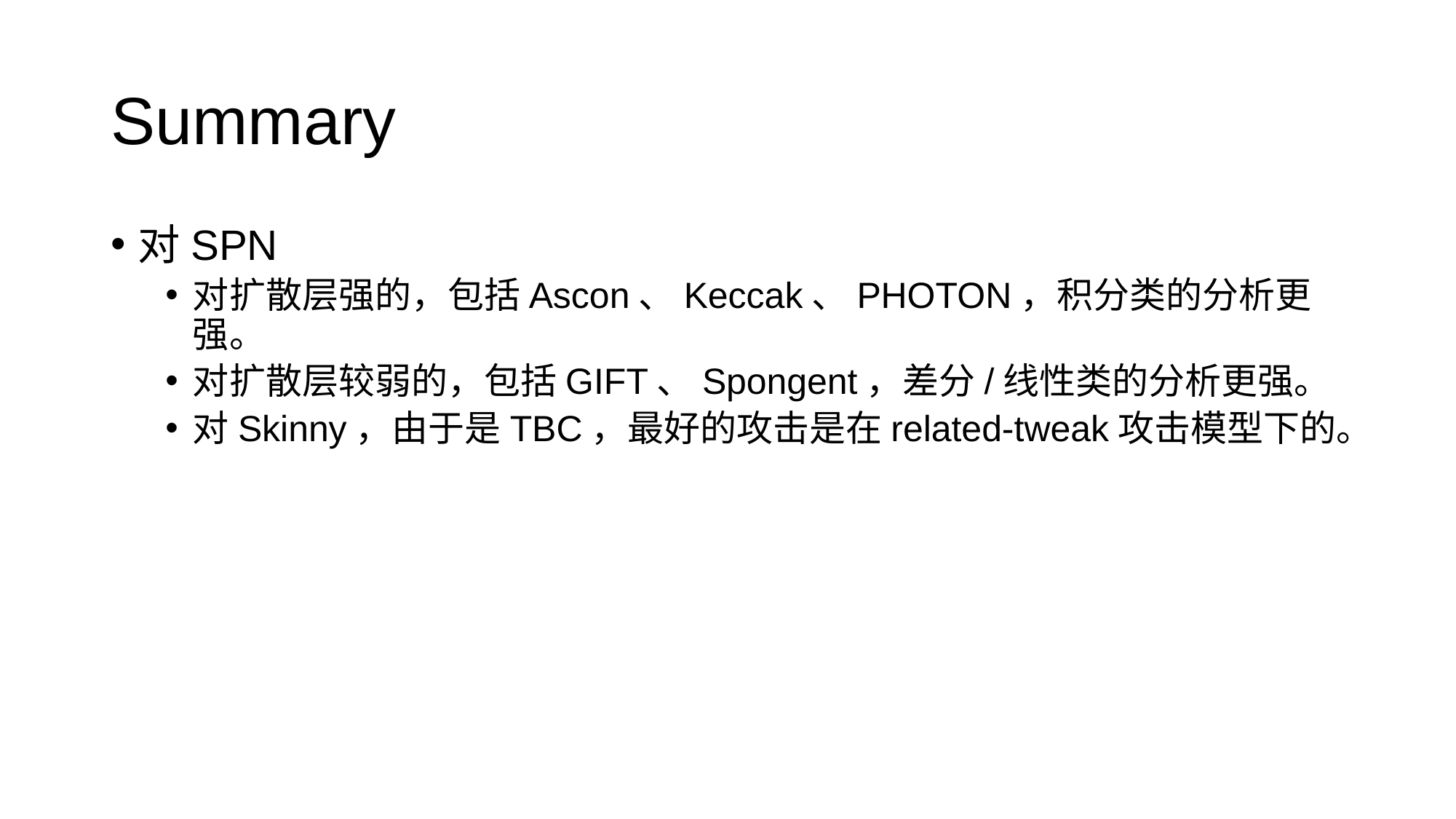

# Summary
对SPN
对扩散层强的，包括Ascon、Keccak、PHOTON，积分类的分析更强。
对扩散层较弱的，包括GIFT、Spongent，差分/线性类的分析更强。
对Skinny，由于是TBC，最好的攻击是在related-tweak攻击模型下的。